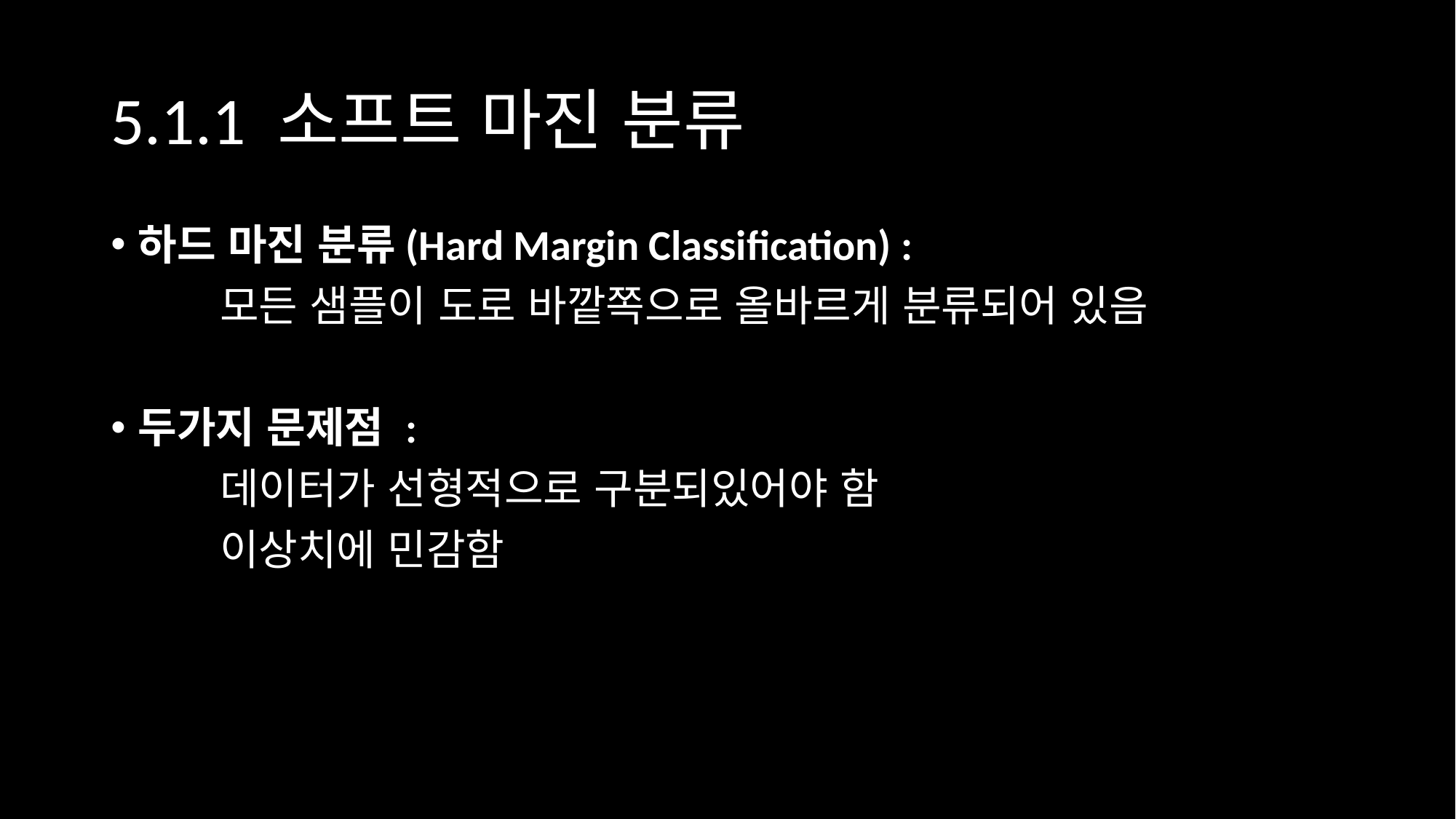

# 5.1.1 소프트 마진 분류
하드 마진 분류(Hard Margin Classification) :
	모든 샘플이 도로 바깥쪽으로 올바르게 분류되어 있음

두가지 문제점 :
	데이터가 선형적으로 구분되있어야 함
	이상치에 민감함